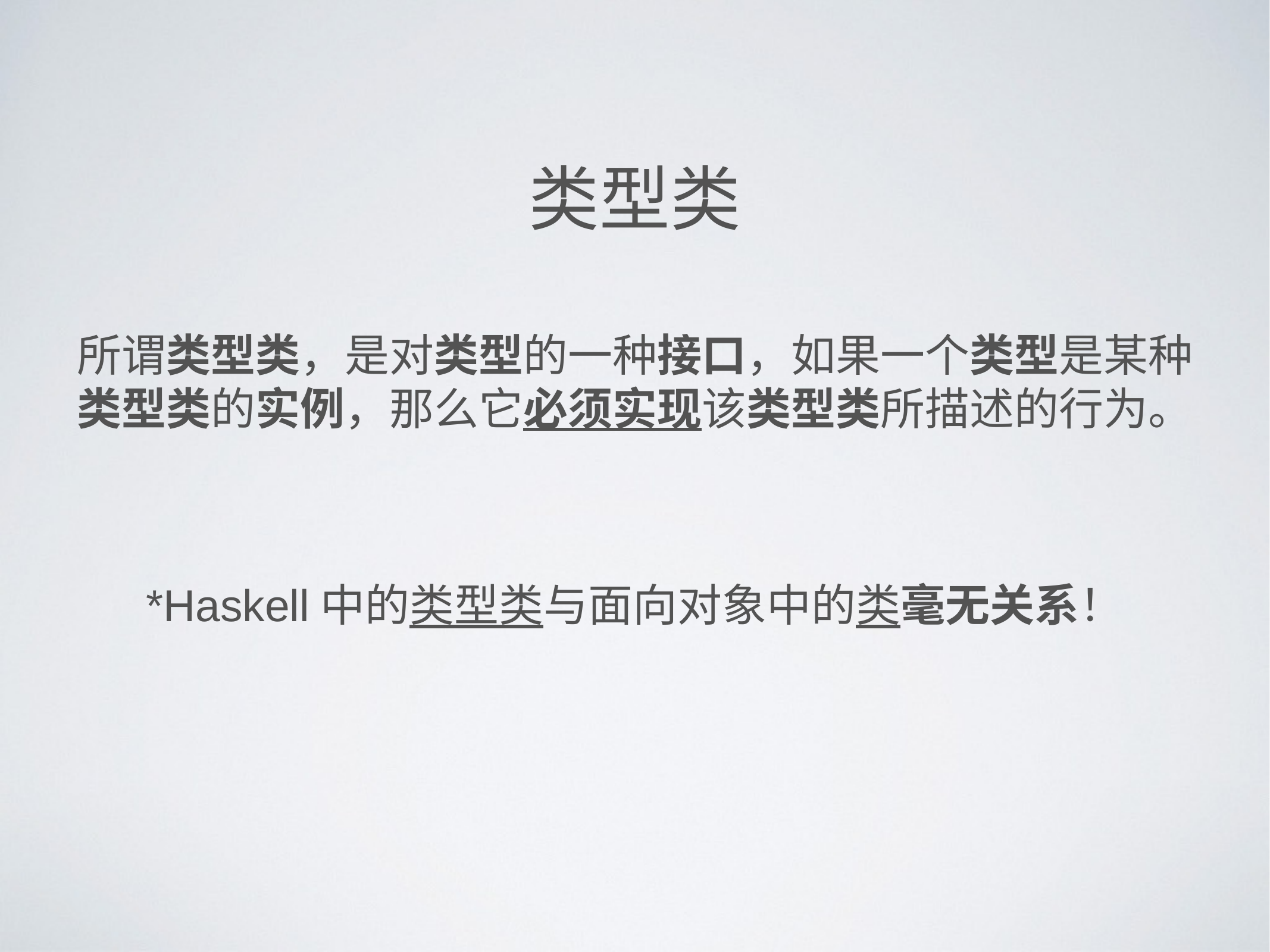

类型类
所谓类型类，是对类型的一种接口，如果一个类型是某种
类型类的实例，那么它必须实现该类型类所描述的行为。
*Haskell中的类型类与面向对象中的类毫无关系！